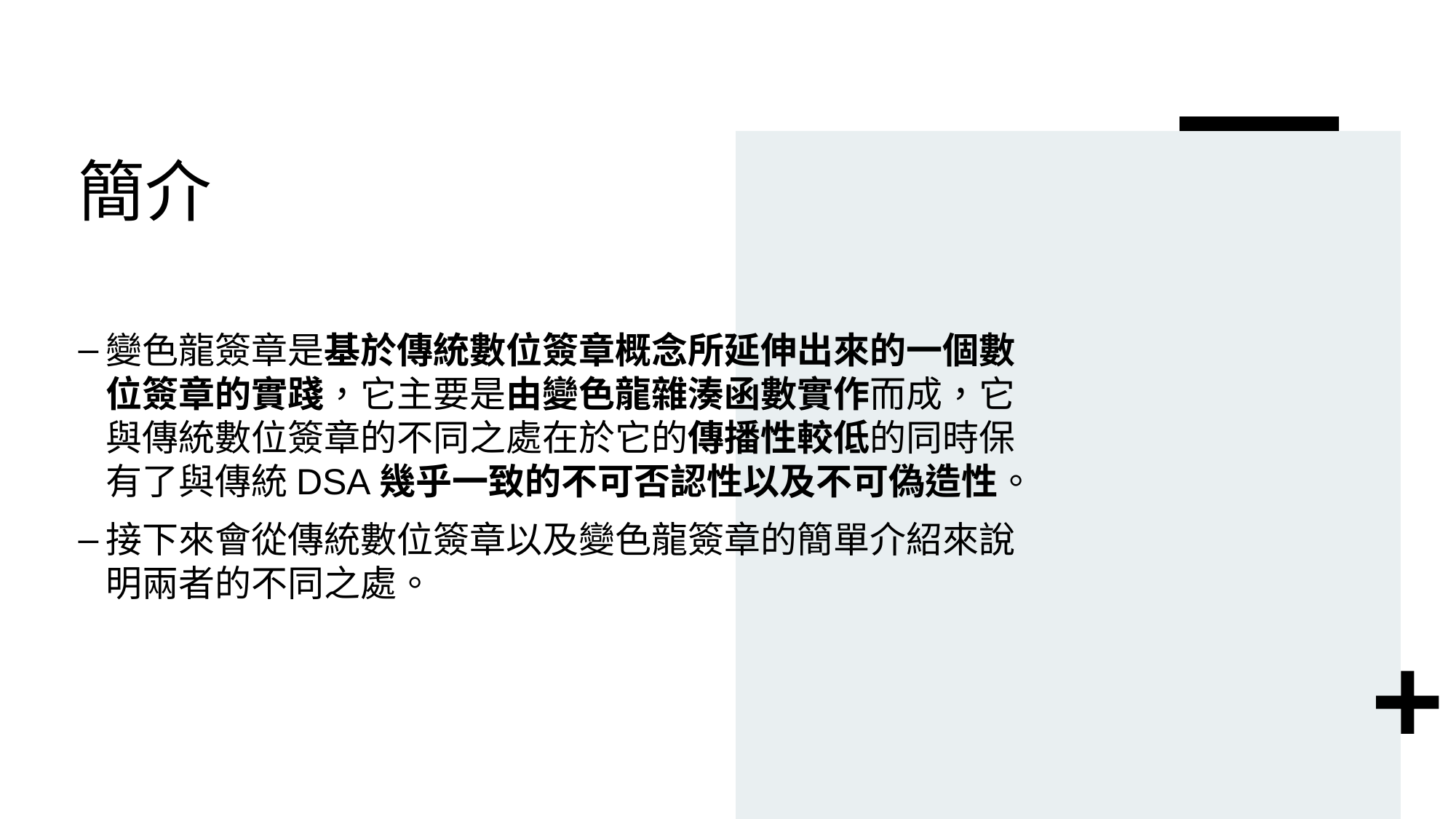

# 簡介
變色龍簽章是基於傳統數位簽章概念所延伸出來的一個數位簽章的實踐，它主要是由變色龍雜湊函數實作而成，它與傳統數位簽章的不同之處在於它的傳播性較低的同時保有了與傳統DSA幾乎一致的不可否認性以及不可偽造性。
接下來會從傳統數位簽章以及變色龍簽章的簡單介紹來說明兩者的不同之處。